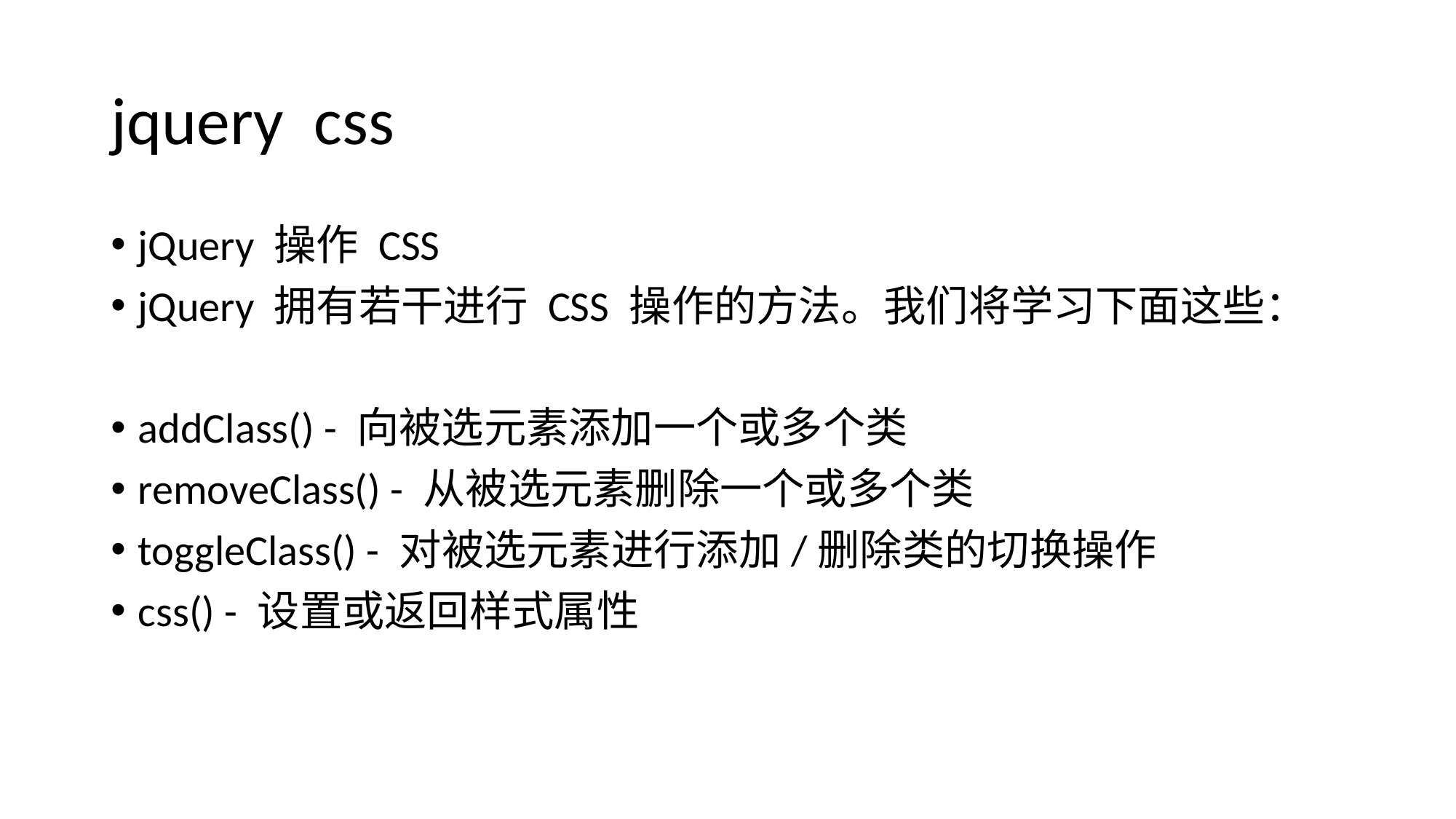

# jquery  css
jQuery 操作 CSS
jQuery 拥有若干进行 CSS 操作的方法。我们将学习下面这些：

addClass() - 向被选元素添加一个或多个类
removeClass() - 从被选元素删除一个或多个类
toggleClass() - 对被选元素进行添加/删除类的切换操作
css() - 设置或返回样式属性